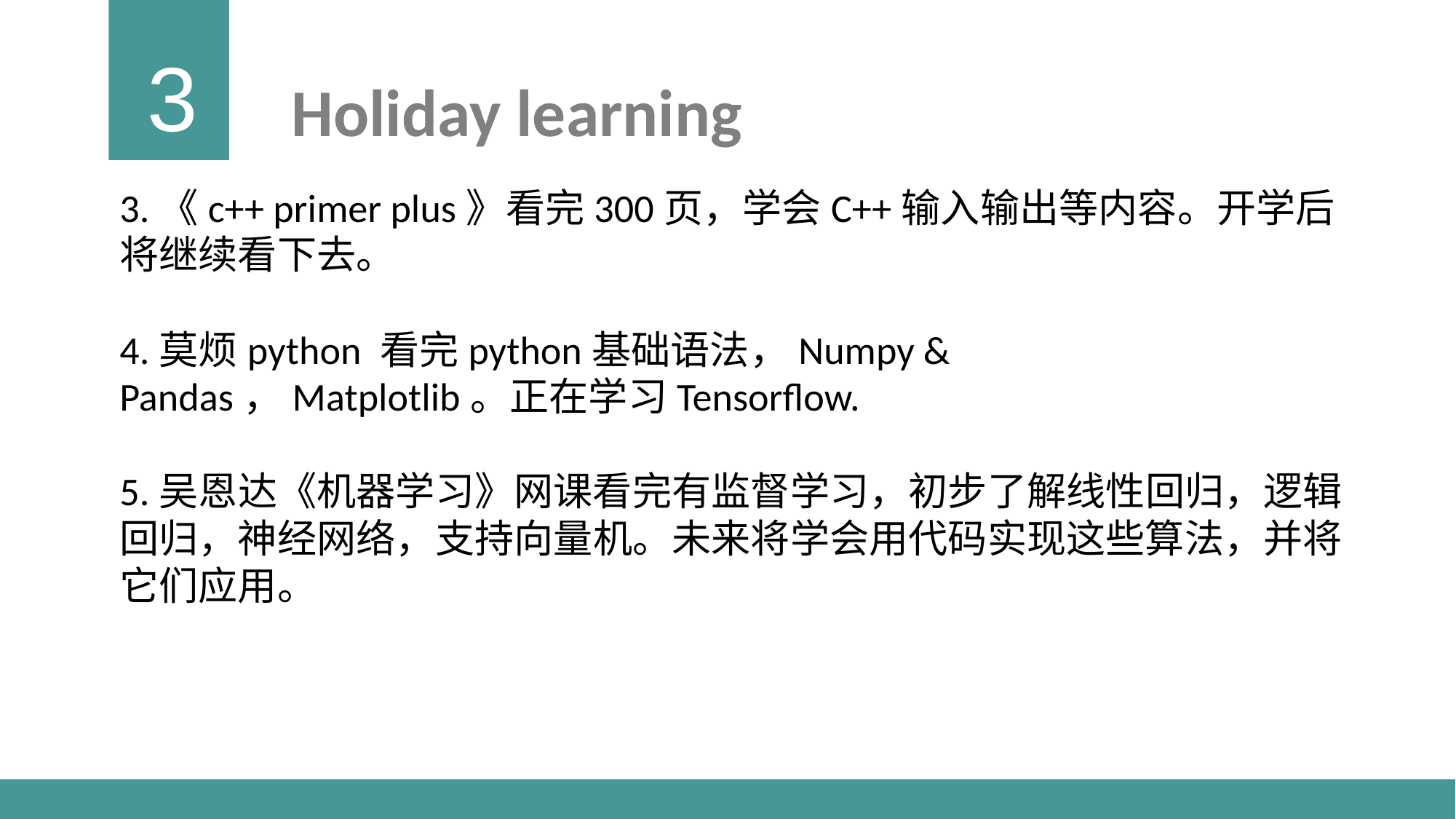

2
3
Holiday learning
3.《c++ primer plus》看完300页，学会C++输入输出等内容。开学后将继续看下去。

4.莫烦python 看完python基础语法，Numpy & Pandas，Matplotlib。正在学习Tensorflow.

5.吴恩达《机器学习》网课看完有监督学习，初步了解线性回归，逻辑回归，神经网络，支持向量机。未来将学会用代码实现这些算法，并将它们应用。